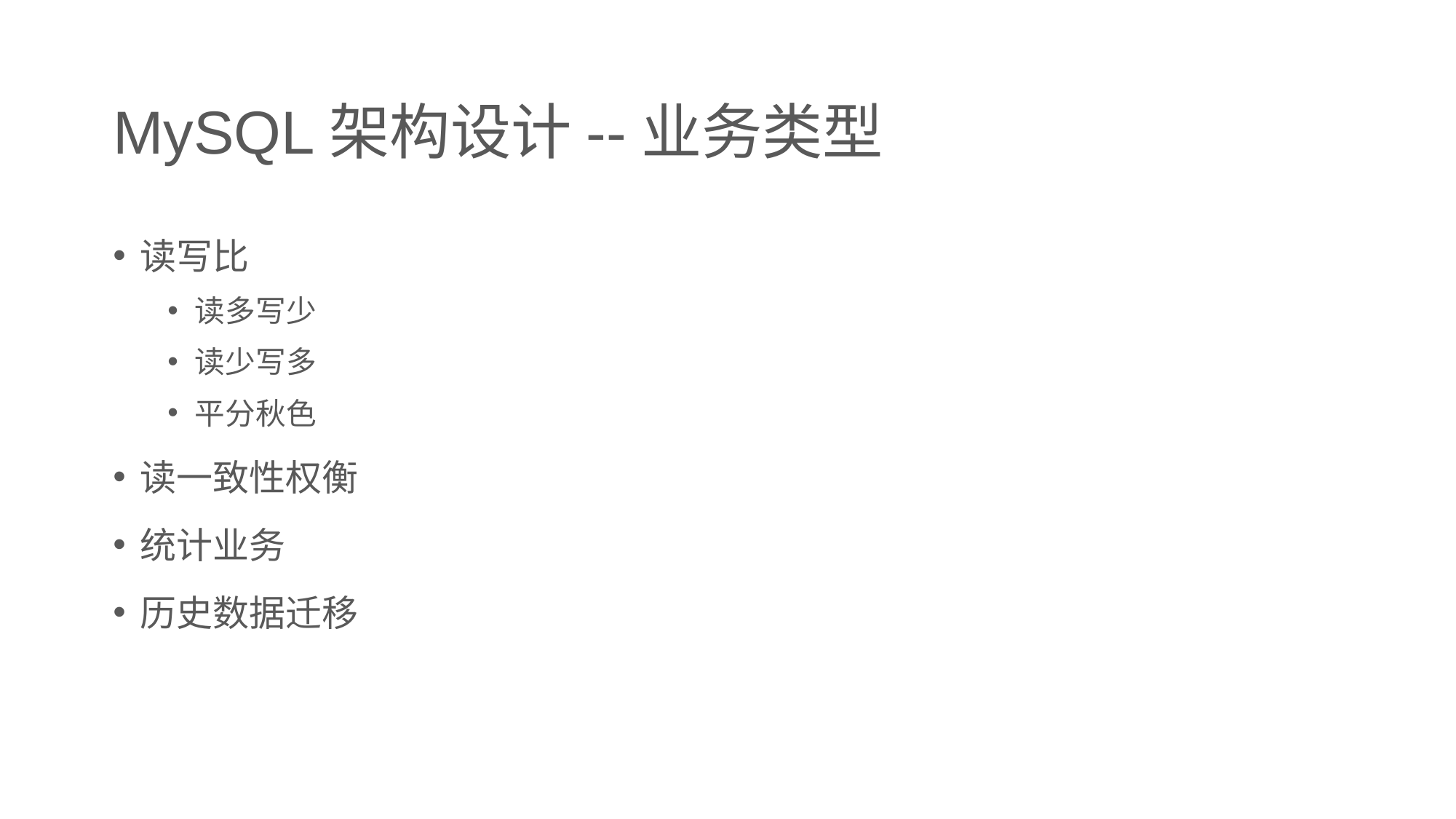

# MySQL架构设计--业务类型
读写比
读多写少
读少写多
平分秋色
读一致性权衡
统计业务
历史数据迁移